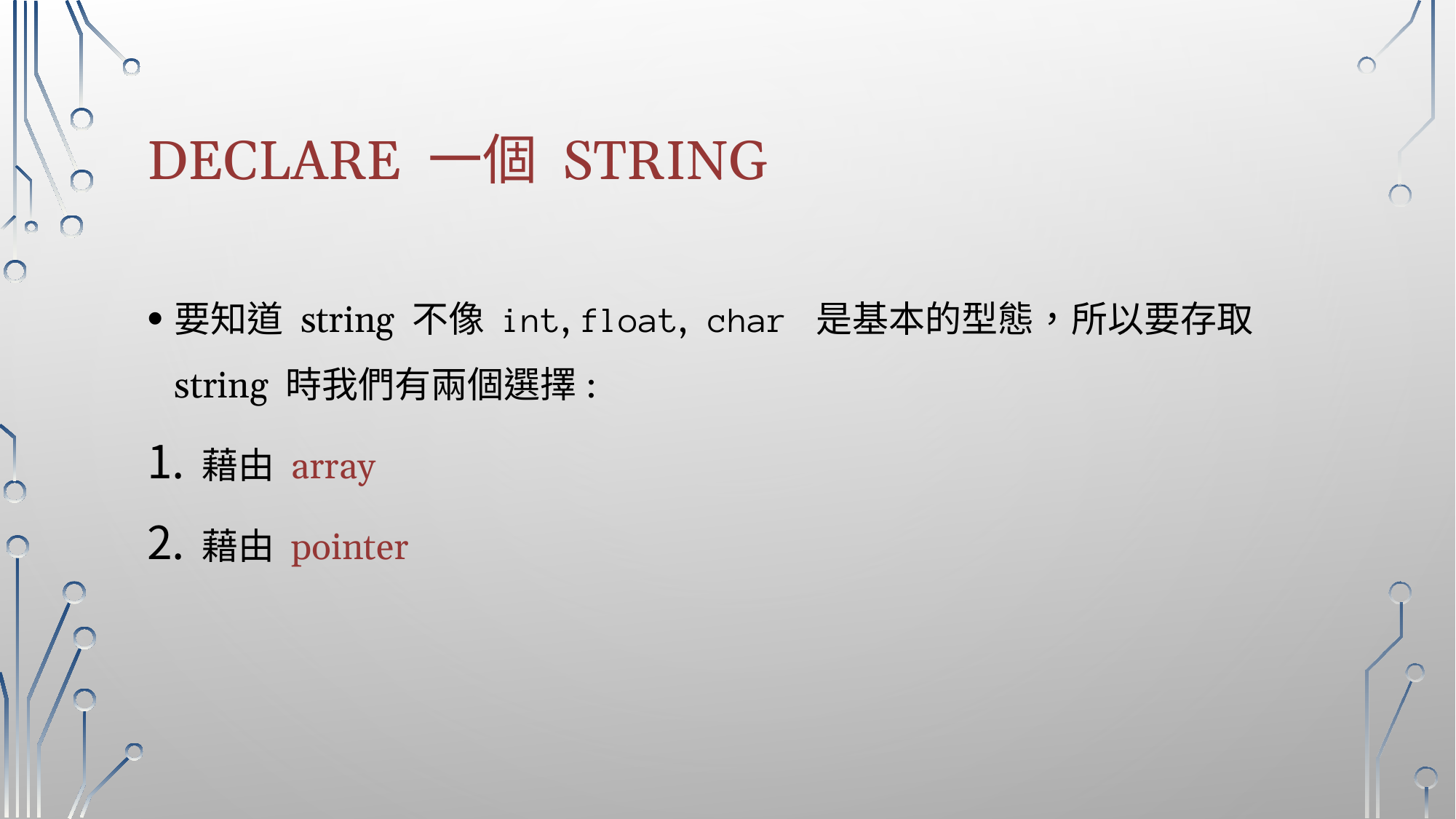

# Declare 一個 string
要知道 string 不像 int, float, char 是基本的型態，所以要存取string 時我們有兩個選擇:
藉由 array
藉由 pointer